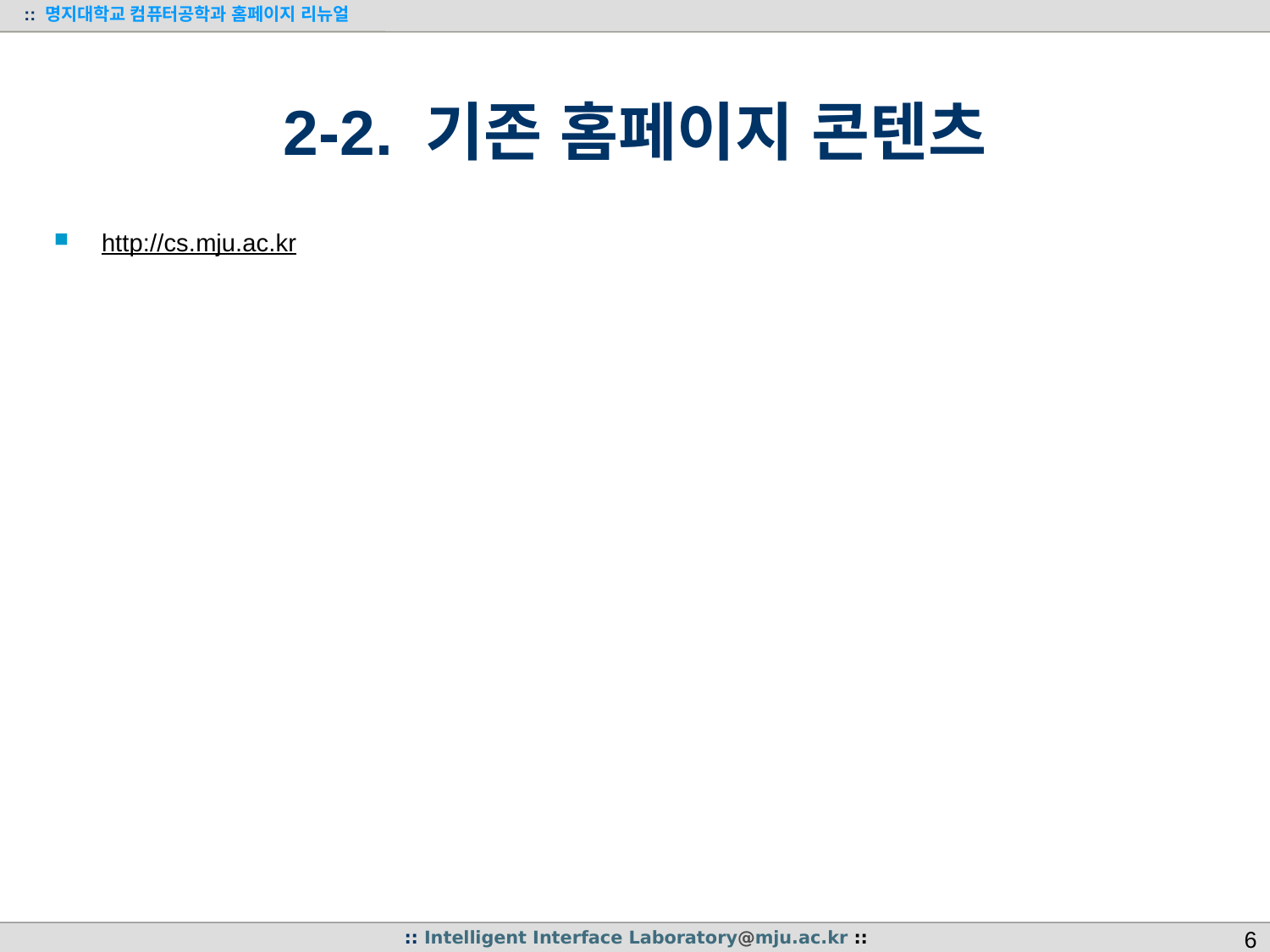

# 2-2. 기존 홈페이지 콘텐츠
http://cs.mju.ac.kr
6